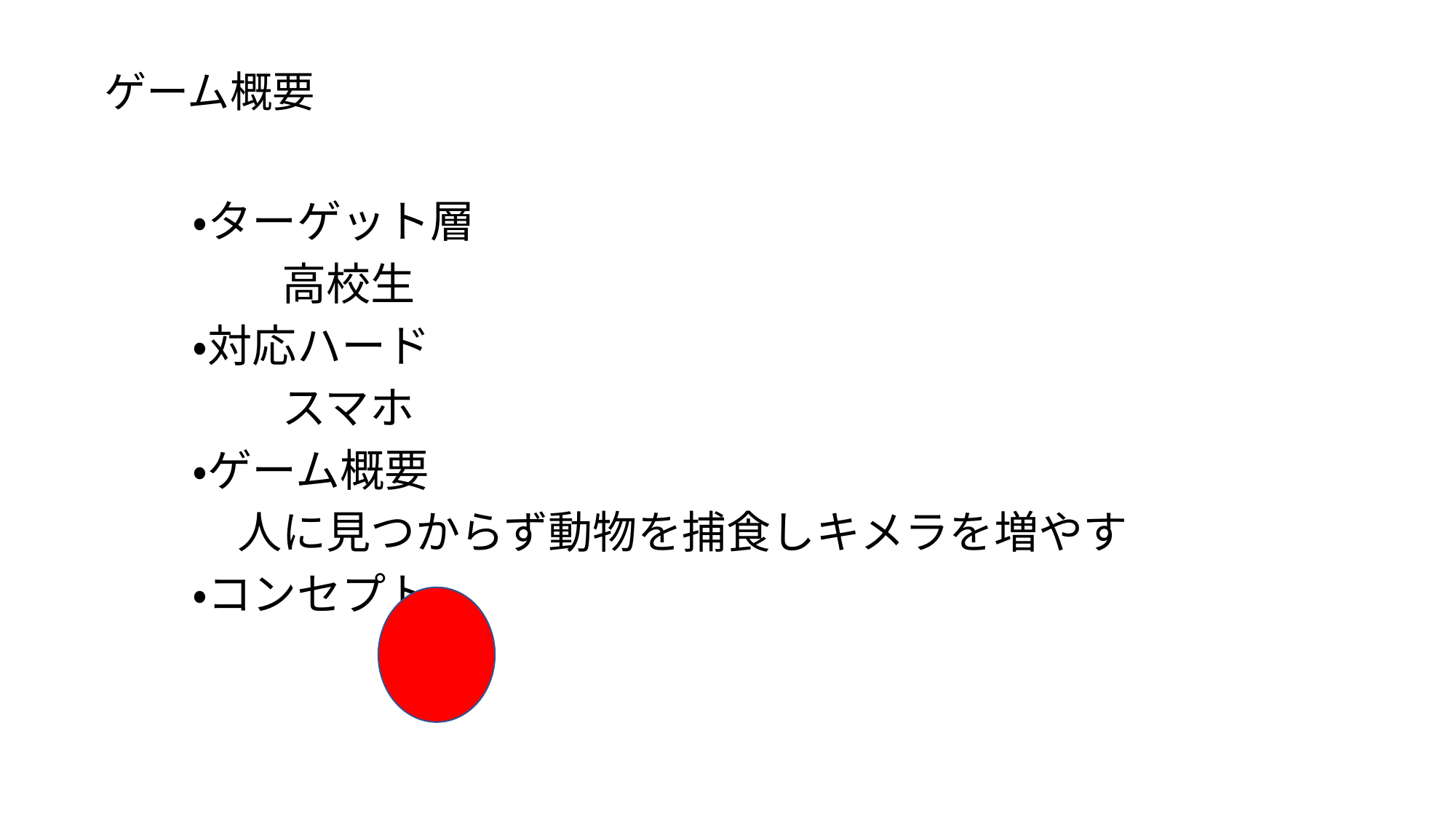

# ゲーム概要
・ターゲット層
　　高校生
・対応ハード
　　スマホ
・ゲーム概要
　人に見つからず動物を捕食しキメラを増やす
・コンセプト